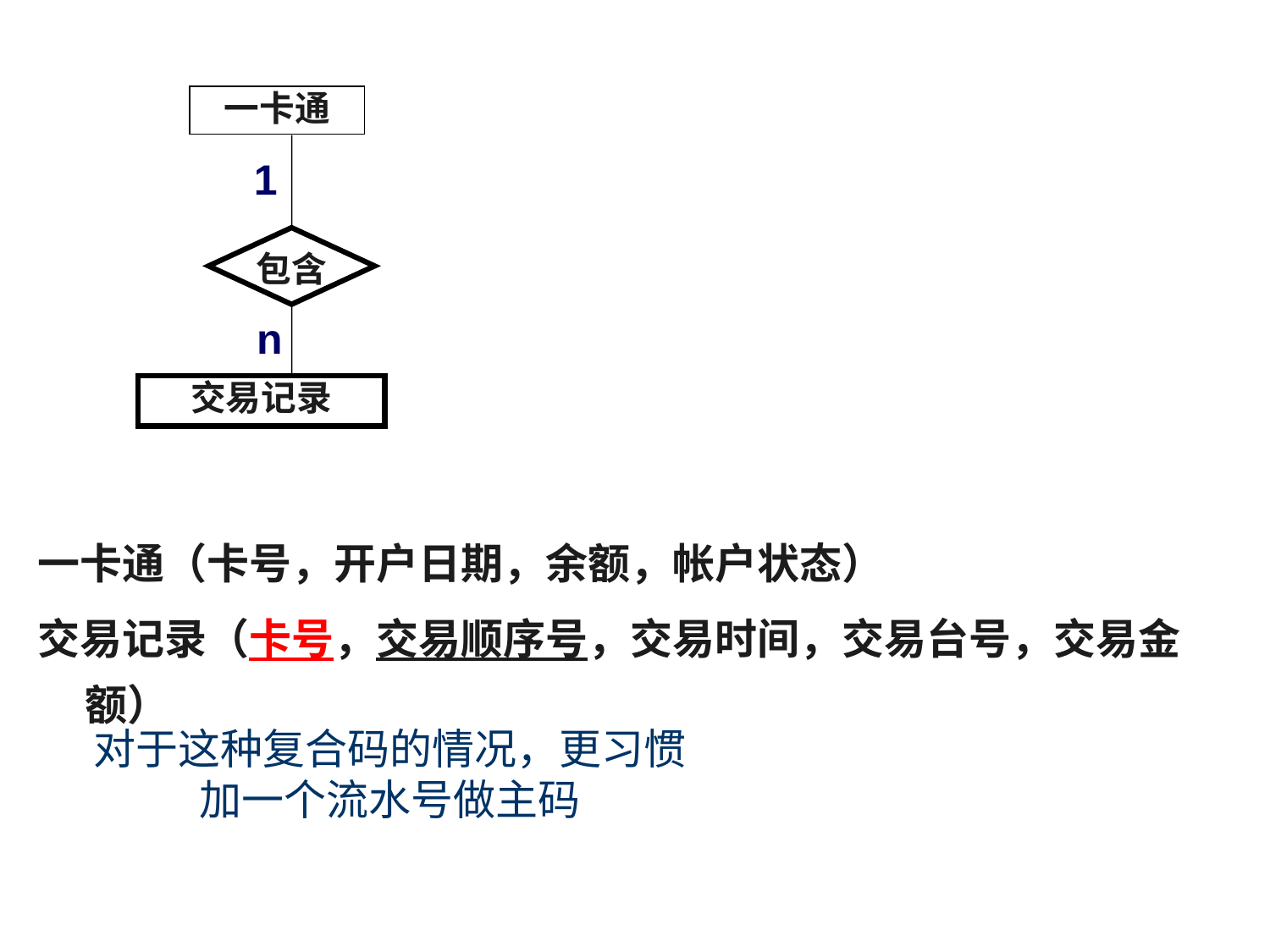

一卡通

1
包含

n
交易记录
一卡通（卡号，开户日期，余额，帐户状态）
交易记录（卡号，交易顺序号，交易时间，交易台号，交易金额）
对于这种复合码的情况，更习惯加一个流水号做主码